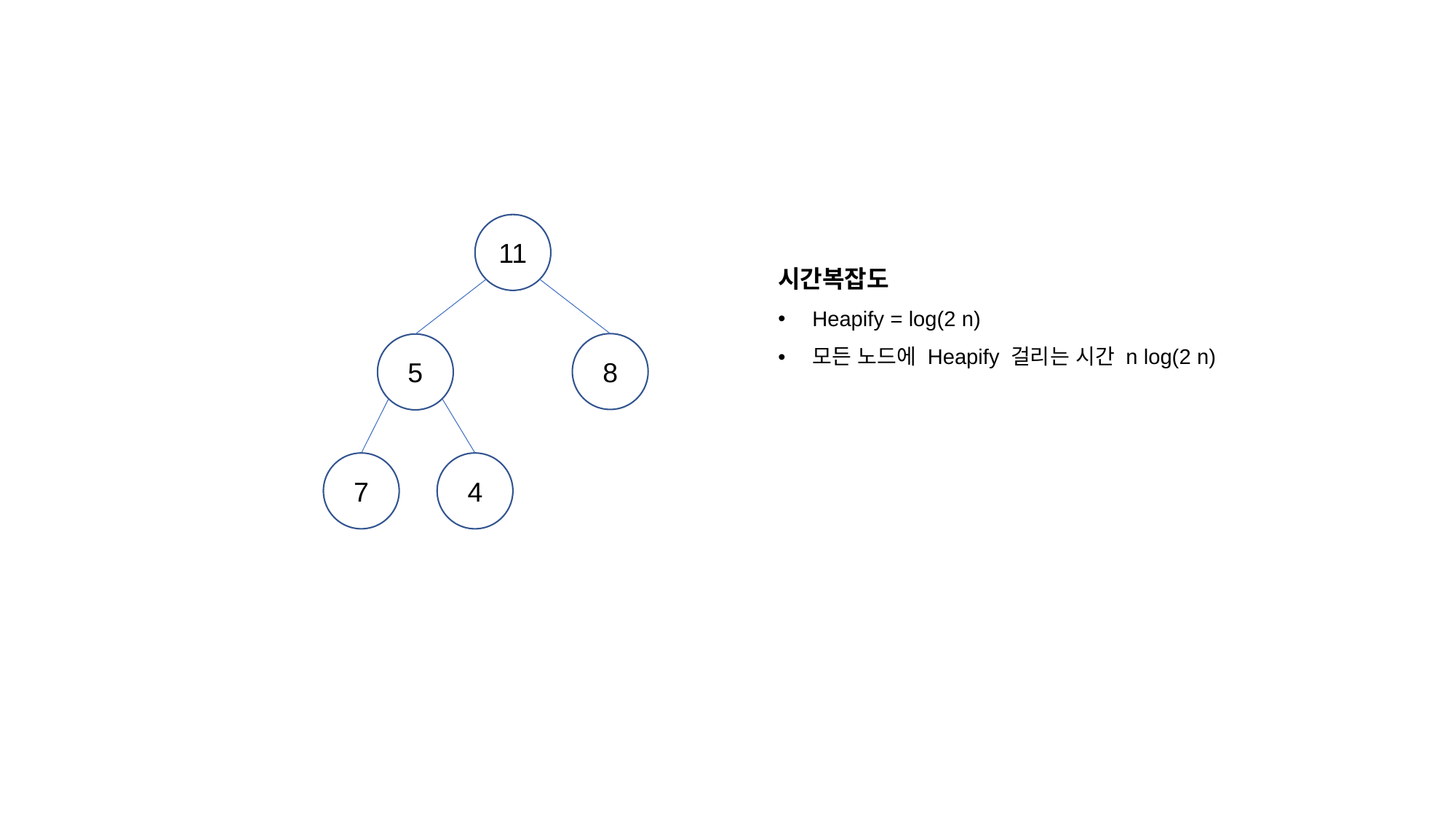

11
시간복잡도
Heapify = log(2 n)
모든 노드에 Heapify 걸리는 시간 n log(2 n)
8
5
7
4